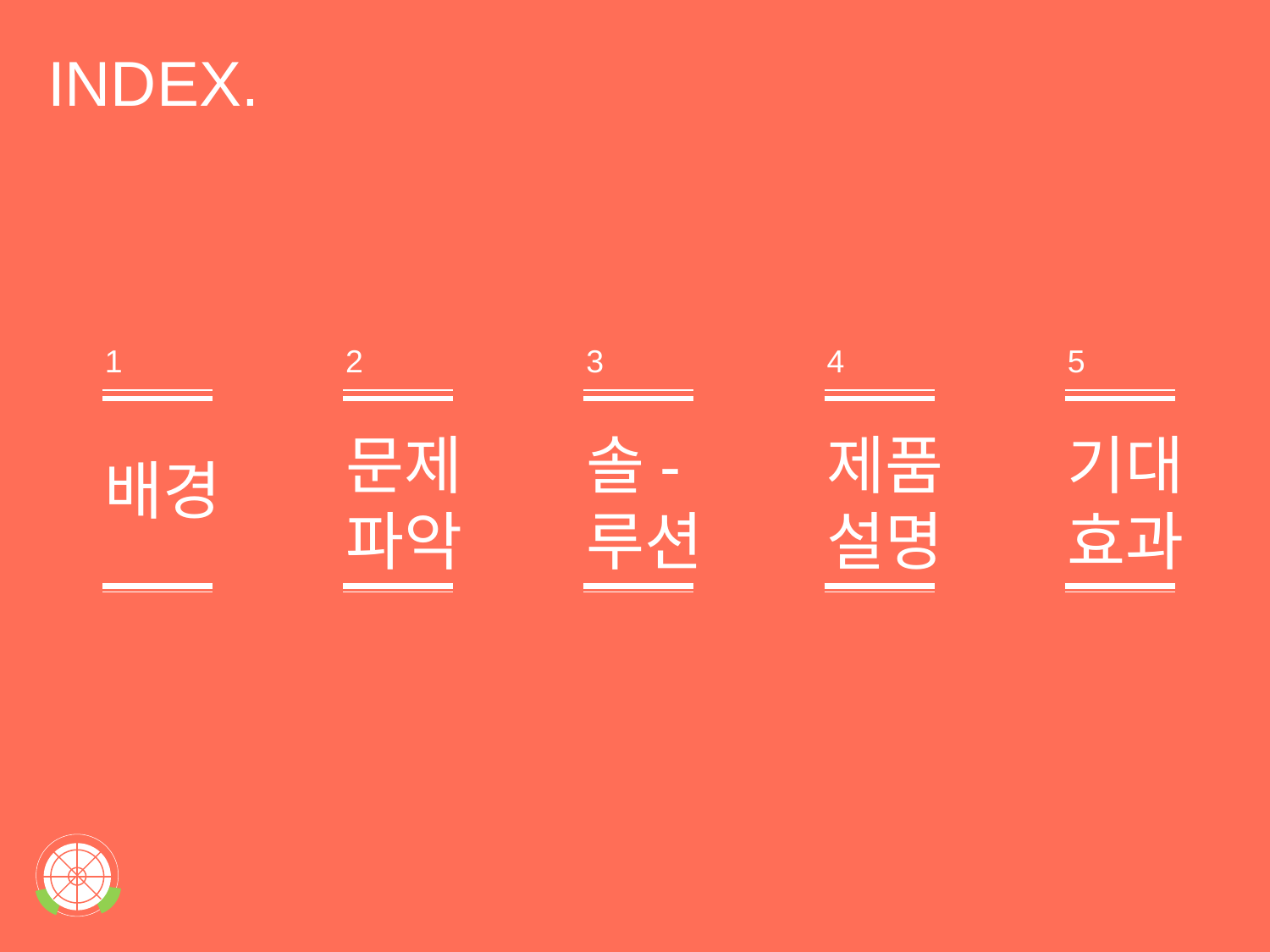

INDEX.
1
배경
2
문제파악
3
솔-루션
4
제품설명
5
기대
효과